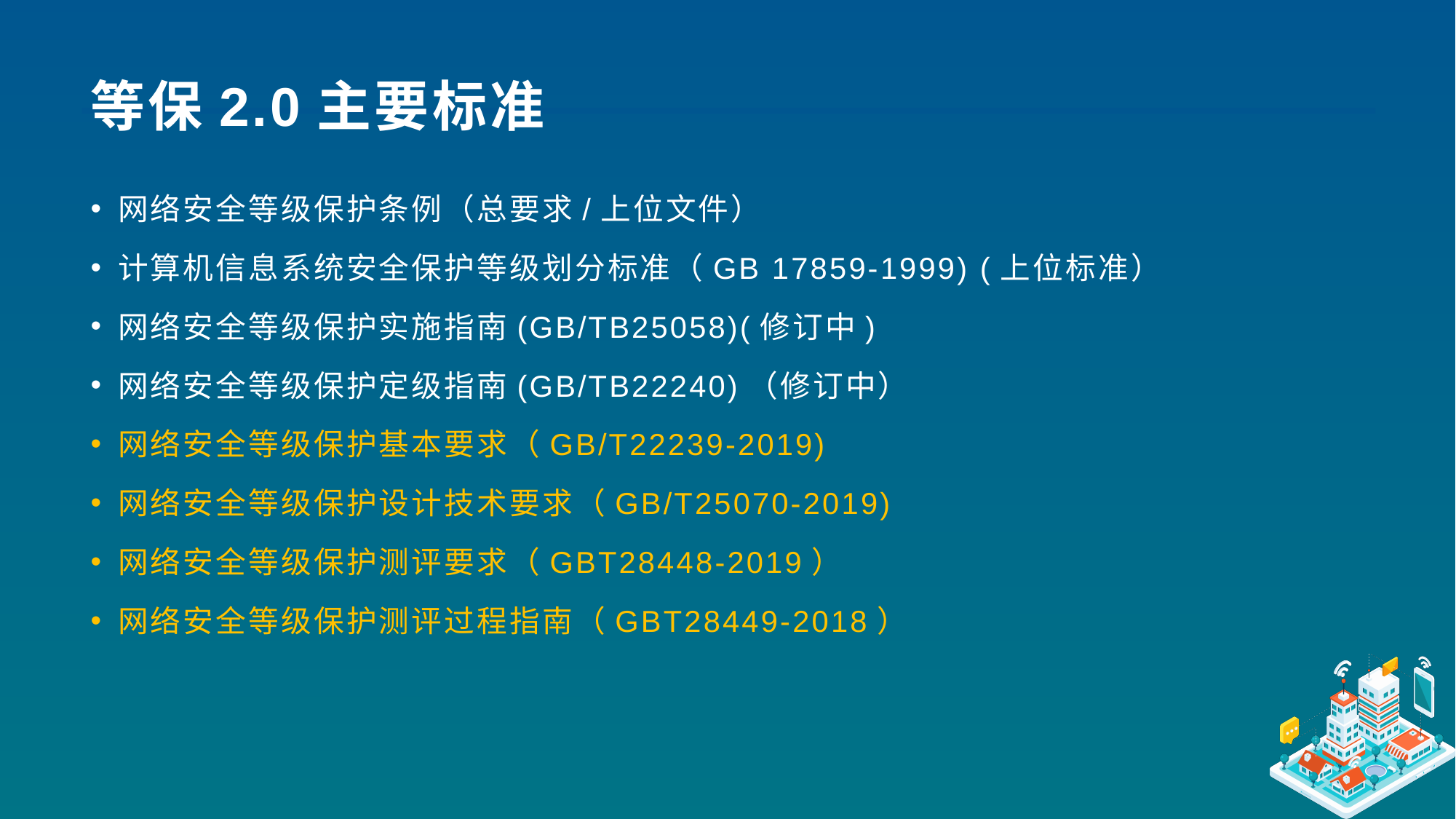

# 等保2.0主要标准
网络安全等级保护条例（总要求/上位文件）
计算机信息系统安全保护等级划分标准（GB 17859-1999) (上位标准）
网络安全等级保护实施指南(GB/TB25058)(修订中)
网络安全等级保护定级指南(GB/TB22240)（修订中）
网络安全等级保护基本要求（GB/T22239-2019)
网络安全等级保护设计技术要求（GB/T25070-2019)
网络安全等级保护测评要求（GBT28448-2019）
网络安全等级保护测评过程指南（GBT28449-2018）